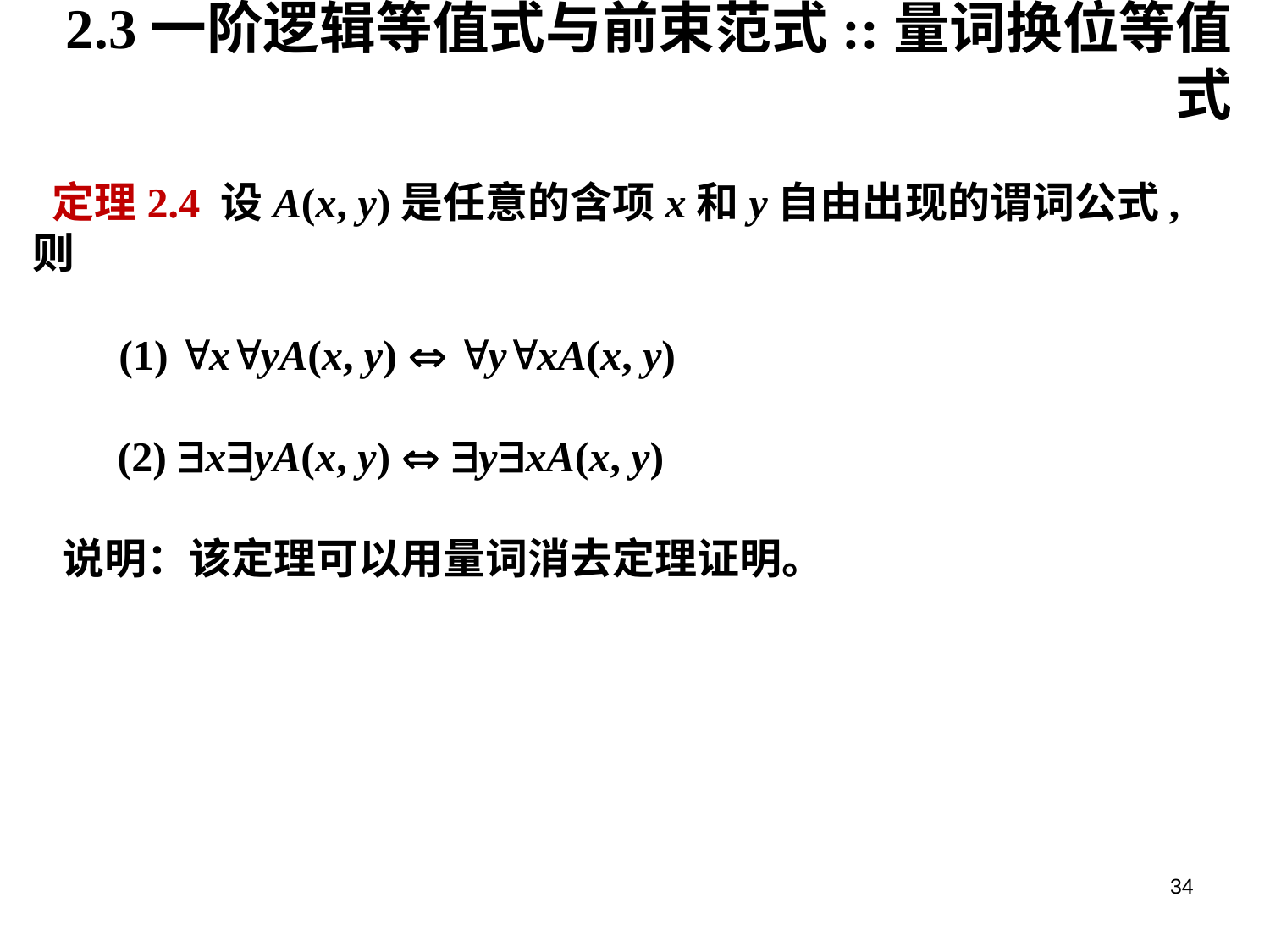

# 2.3一阶逻辑等值式与前束范式::量词换位等值式
 定理2.4 设A(x, y)是任意的含项x和y自由出现的谓词公式, 则
        (1) ∀x∀yA(x, y) ⇔ ∀y∀xA(x, y)
        (2) ∃x∃yA(x, y) ⇔ ∃y∃xA(x, y)
说明：该定理可以用量词消去定理证明。

34